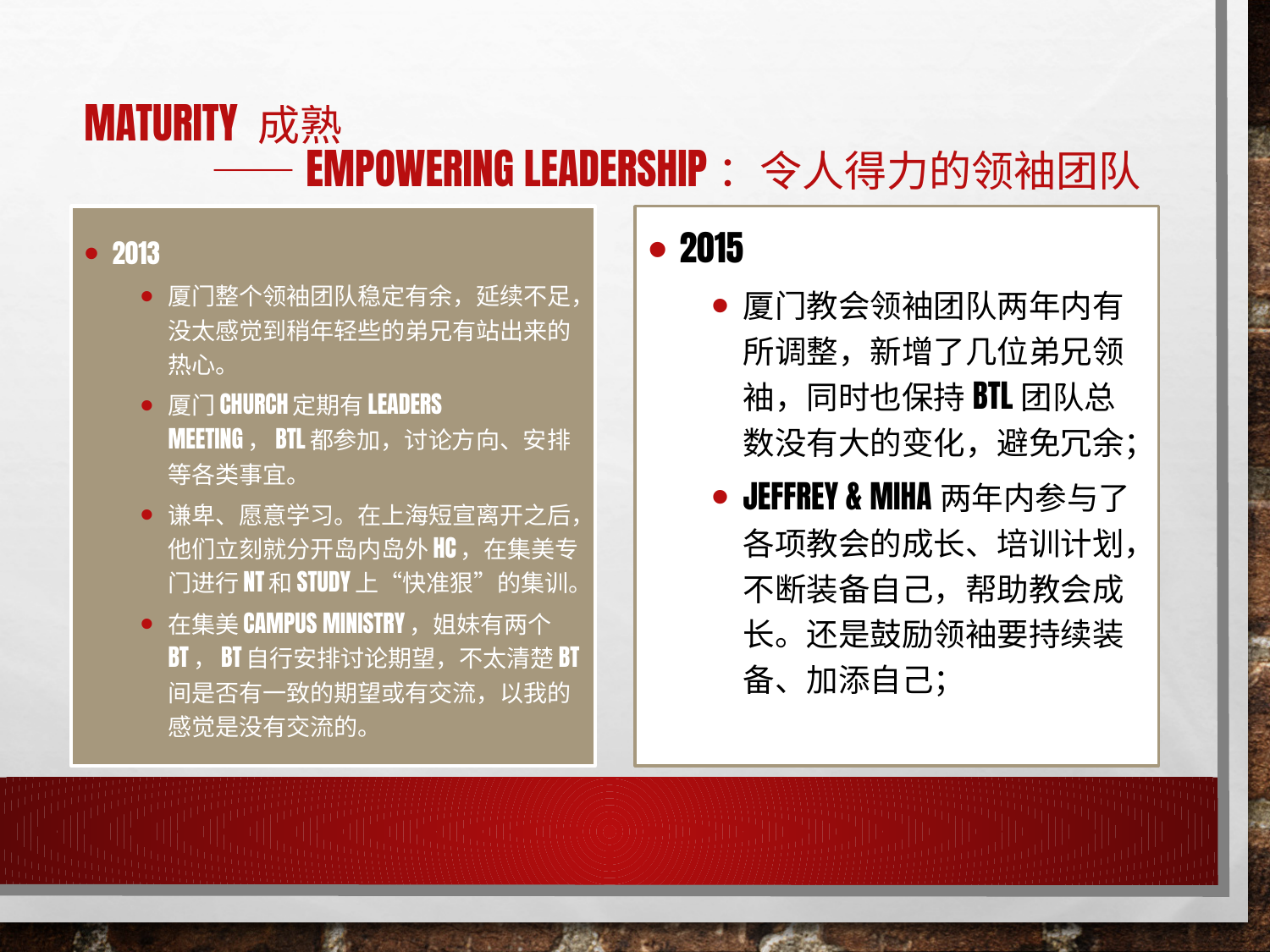

# Maturity 成熟 ——Empowering Leadership：令人得力的领袖团队
2013
厦门整个领袖团队稳定有余，延续不足，没太感觉到稍年轻些的弟兄有站出来的热心。
厦门church定期有leaders meeting，BTL都参加，讨论方向、安排等各类事宜。
谦卑、愿意学习。在上海短宣离开之后，他们立刻就分开岛内岛外HC，在集美专门进行NT和study上“快准狠”的集训。
在集美campus ministry，姐妹有两个BT，BT自行安排讨论期望，不太清楚BT间是否有一致的期望或有交流，以我的感觉是没有交流的。
2015
厦门教会领袖团队两年内有所调整，新增了几位弟兄领袖，同时也保持BTL团队总数没有大的变化，避免冗余；
Jeffrey & Miha两年内参与了各项教会的成长、培训计划，不断装备自己，帮助教会成长。还是鼓励领袖要持续装备、加添自己；